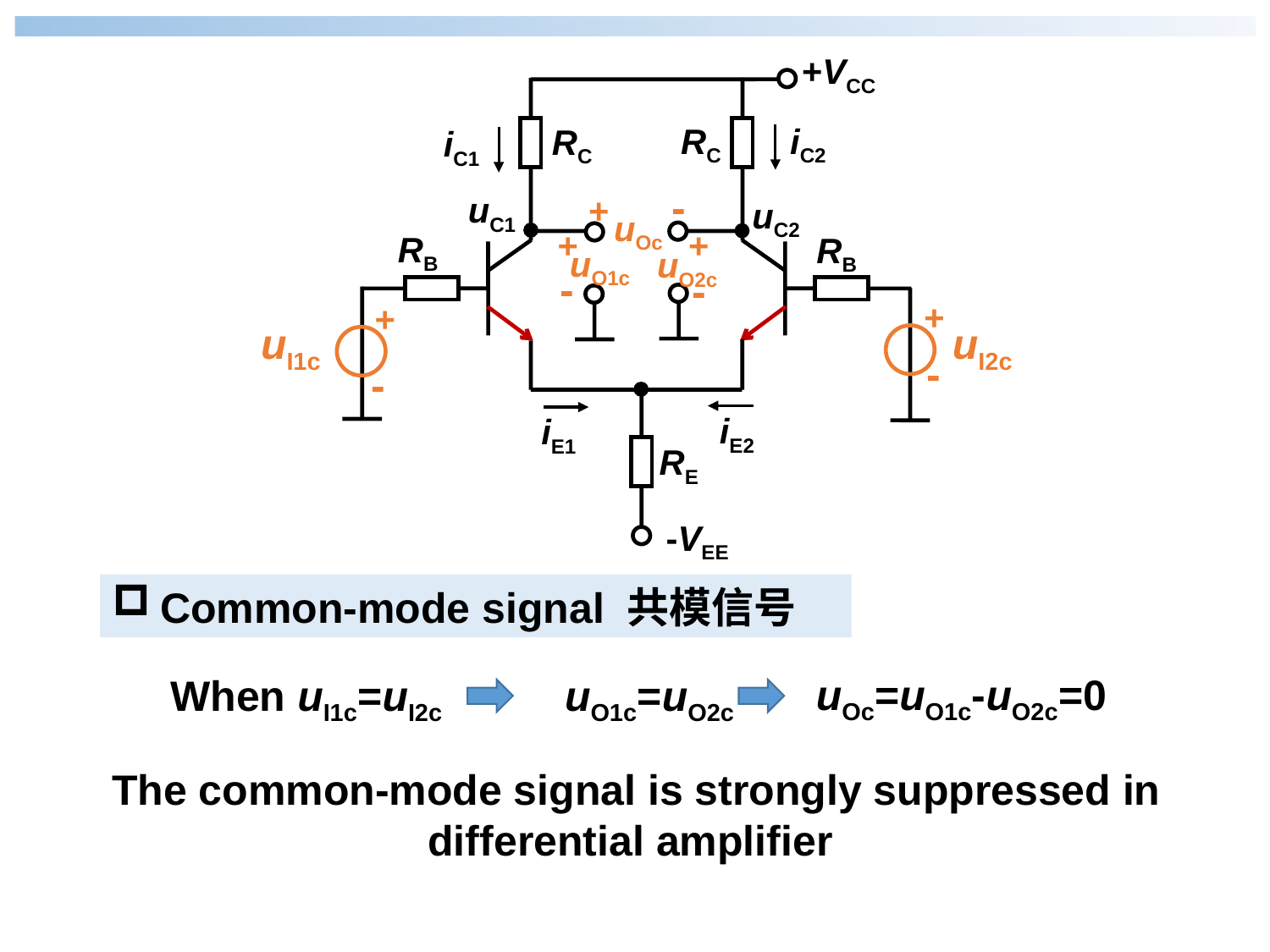

+VCC

RC

RB

RE

RC

RB

uOc
uI1c
-
+

+
+
uI2c

-
-

-VEE

iC2
iC1
iE2
iE1
uC1
uC2

uO1c
uO2c

+
+
-
-
Common-mode signal 共模信号
uOc=uO1c-uO2c=0
When uI1c=uI2c
uO1c=uO2c

The common-mode signal is strongly suppressed in differential amplifier